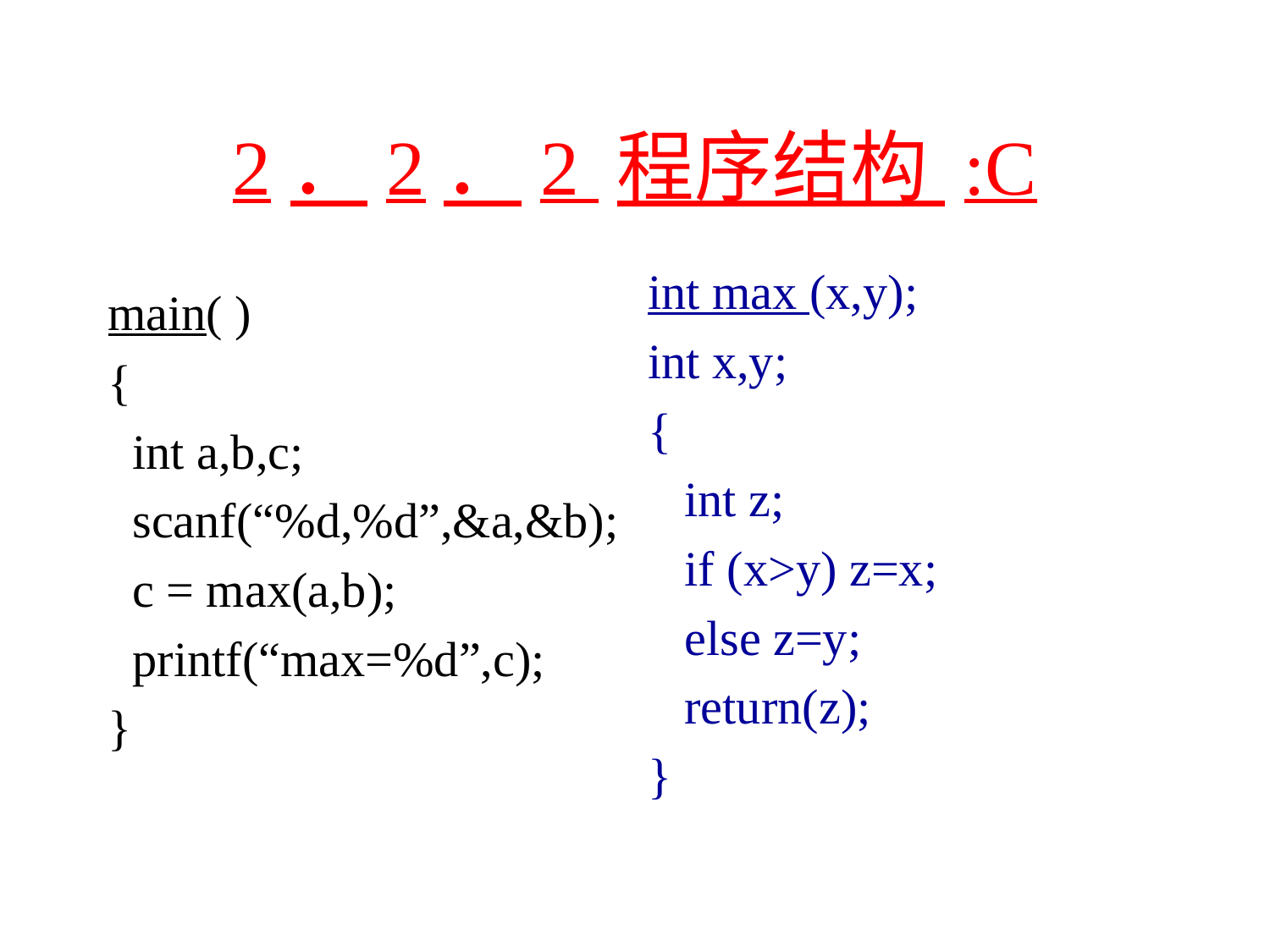

# 2．2．2 程序结构 :C
int max (x,y);
int x,y;
{
   int z;
   if (x>y) z=x;
   else z=y;
   return(z);
}
main( )
{
  int a,b,c;
  scanf(“%d,%d”,&a,&b);
  c = max(a,b);
  printf(“max=%d”,c);
}